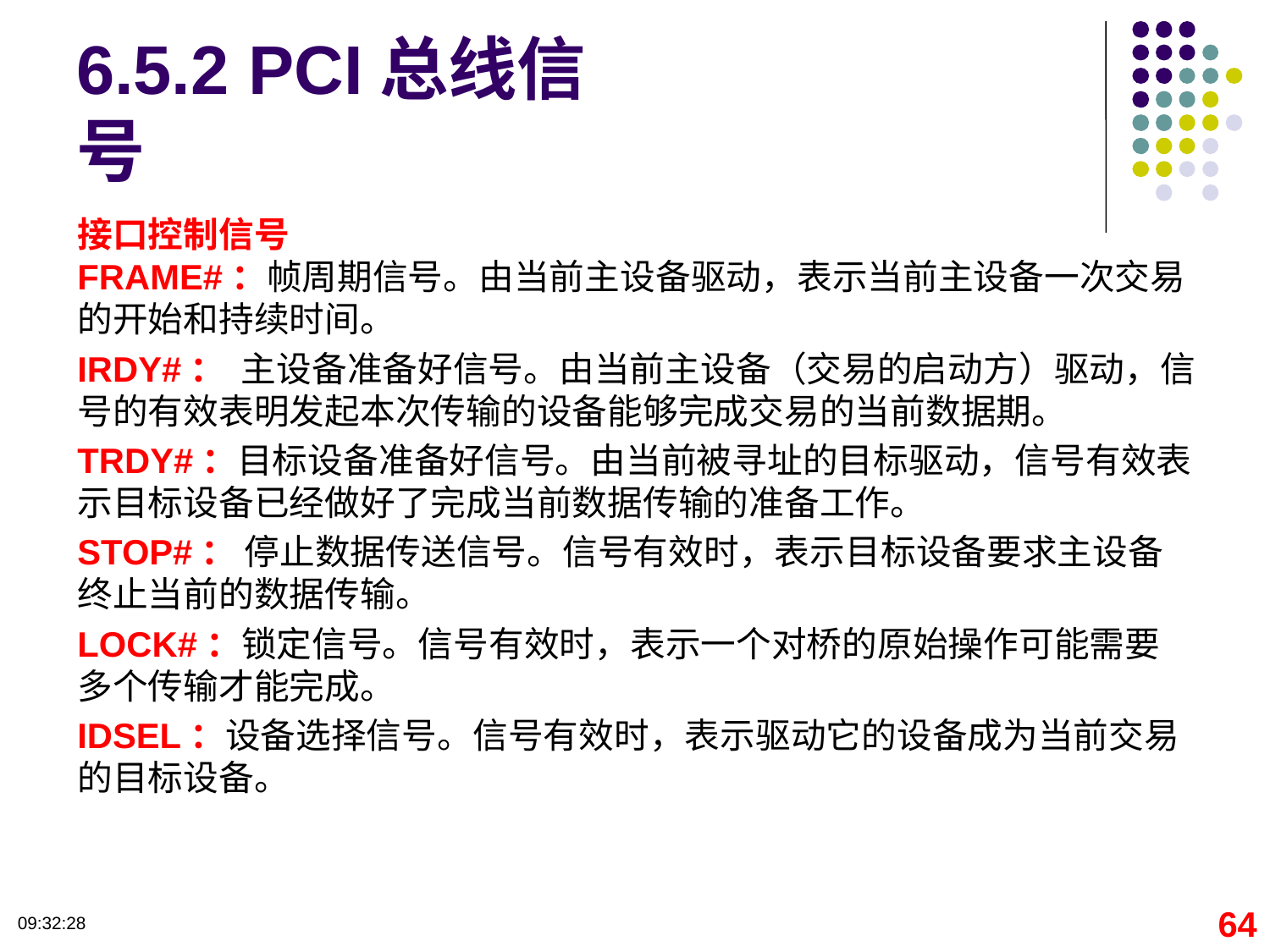

# 6.5.2 PCI总线信号
接口控制信号
FRAME#：帧周期信号。由当前主设备驱动，表示当前主设备一次交易的开始和持续时间。
IRDY#：  主设备准备好信号。由当前主设备（交易的启动方）驱动，信号的有效表明发起本次传输的设备能够完成交易的当前数据期。
TRDY#：目标设备准备好信号。由当前被寻址的目标驱动，信号有效表示目标设备已经做好了完成当前数据传输的准备工作。
STOP#： 停止数据传送信号。信号有效时，表示目标设备要求主设备终止当前的数据传输。
LOCK#：锁定信号。信号有效时，表示一个对桥的原始操作可能需要多个传输才能完成。
IDSEL：设备选择信号。信号有效时，表示驱动它的设备成为当前交易的目标设备。

64
09:32:28